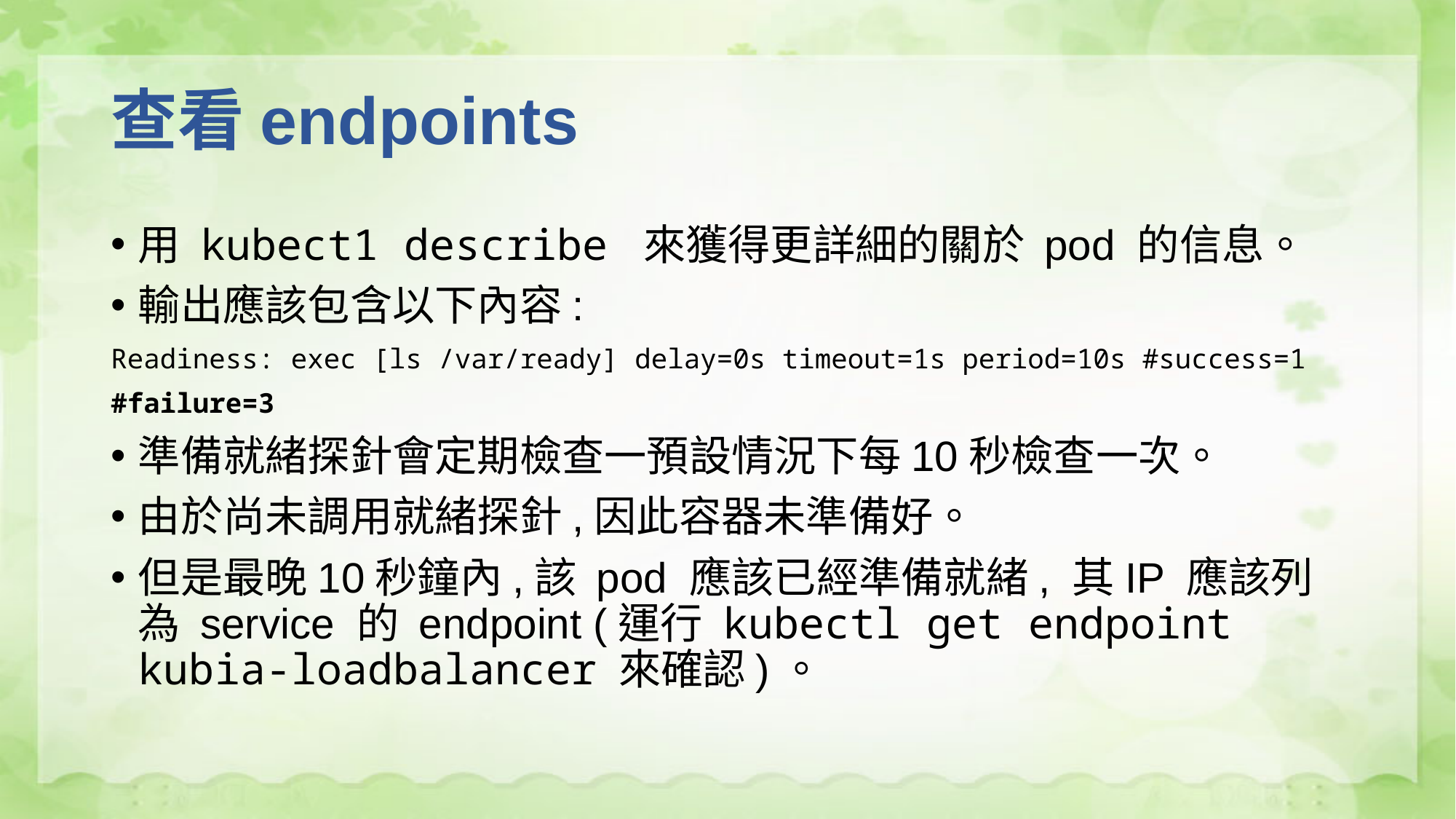

# 查看endpoints
用 kubect1 describe 來獲得更詳細的關於 pod 的信息。
輸出應該包含以下內容:
Readiness: exec [ls /var/ready] delay=0s timeout=1s period=10s #success=1
#failure=3
準備就緒探針會定期檢查一預設情況下每10秒檢查一次。
由於尚未調用就緒探針,因此容器未準備好。
但是最晚10秒鐘內,該 pod 應該已經準備就緒, 其IP 應該列為 service 的 endpoint (運行 kubectl get endpoint kubia-loadbalancer 來確認)。